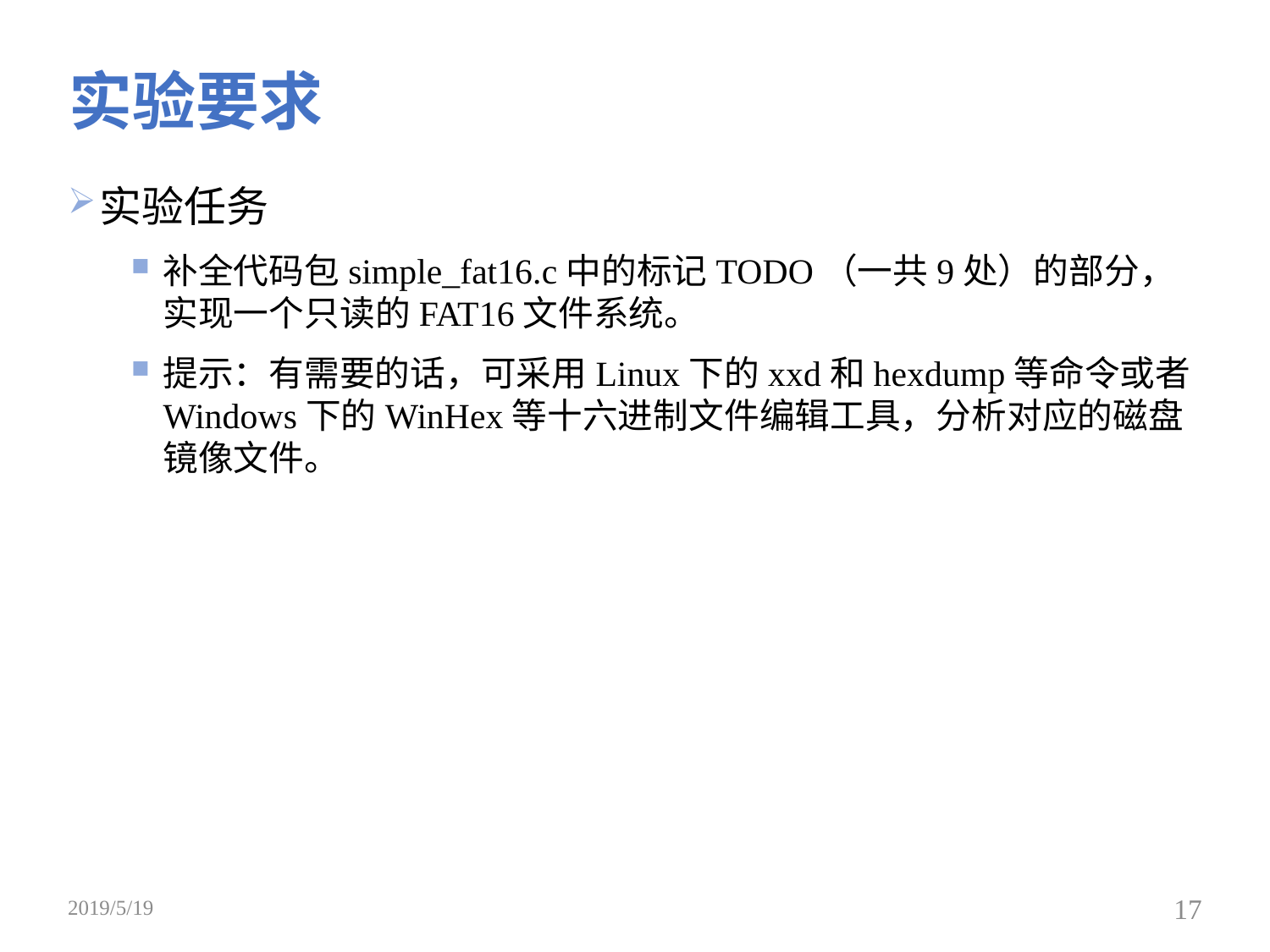

# 实验要求
实验任务
补全代码包simple_fat16.c中的标记TODO（一共9处）的部分，实现一个只读的FAT16文件系统。
提示：有需要的话，可采用Linux下的xxd和hexdump等命令或者Windows下的WinHex等十六进制文件编辑工具，分析对应的磁盘镜像文件。
2019/5/19
17